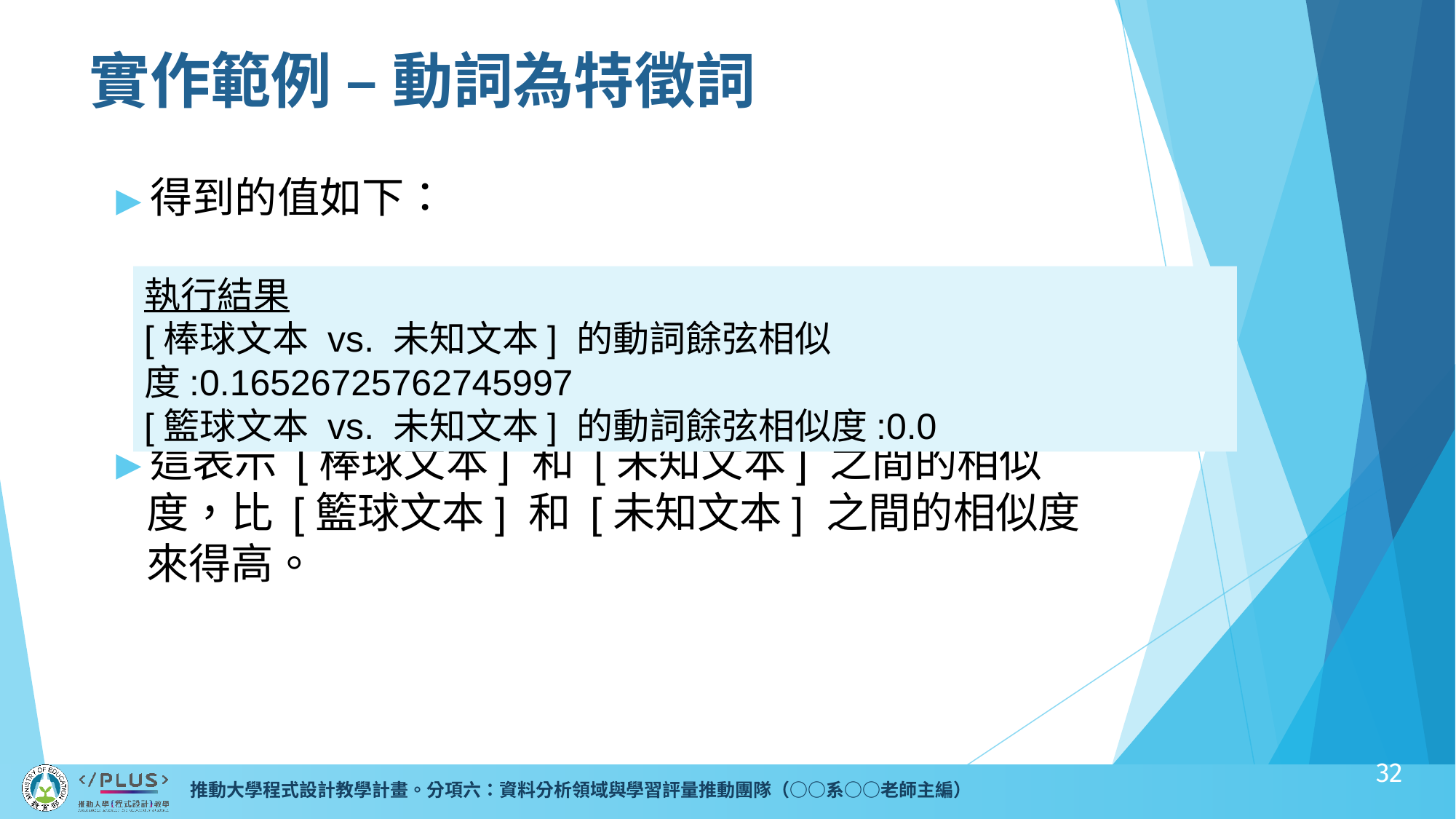

# 實作範例 – 動詞為特徵詞
得到的值如下：

這表示 [棒球文本] 和 [未知文本] 之間的相似度，比 [籃球文本] 和 [未知文本] 之間的相似度來得高。

執行結果
[棒球文本 vs. 未知文本] 的動詞餘弦相似度:0.16526725762745997
[籃球文本 vs. 未知文本] 的動詞餘弦相似度:0.0
32